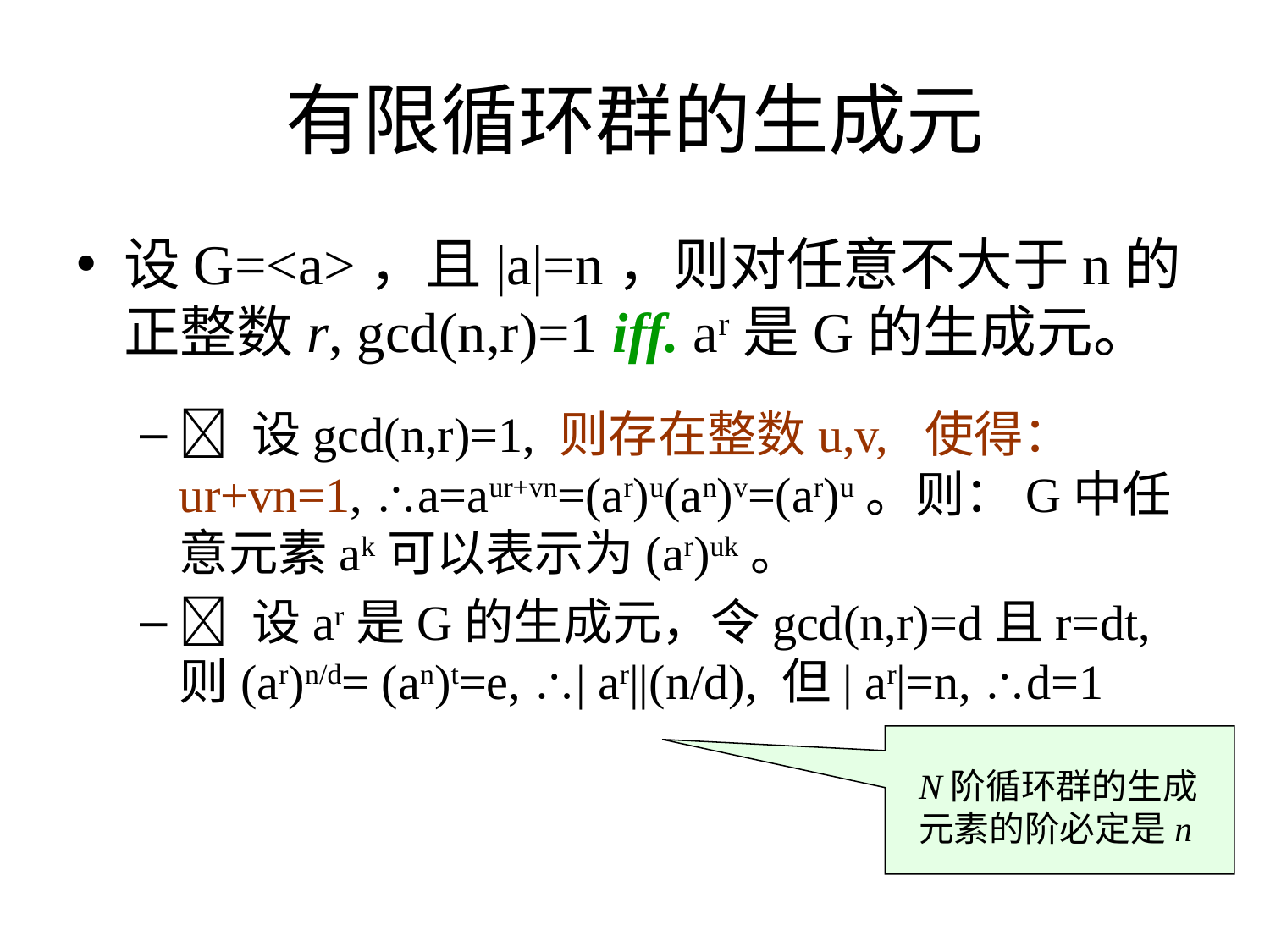

# 有限循环群的生成元
设G=<a>，且|a|=n，则对任意不大于n的正整数r, gcd(n,r)=1 iff. ar是G的生成元。
⇒ 设gcd(n,r)=1, 则存在整数u,v,  使得：ur+vn=1, ∴a=aur+vn=(ar)u(an)v=(ar)u。则：G中任意元素ak可以表示为(ar)uk。
⇐ 设ar是G的生成元，令gcd(n,r)=d且r=dt, 则(ar)n/d= (an)t=e, ∴| ar||(n/d), 但| ar|=n, ∴d=1

N阶循环群的生成元素的阶必定是n